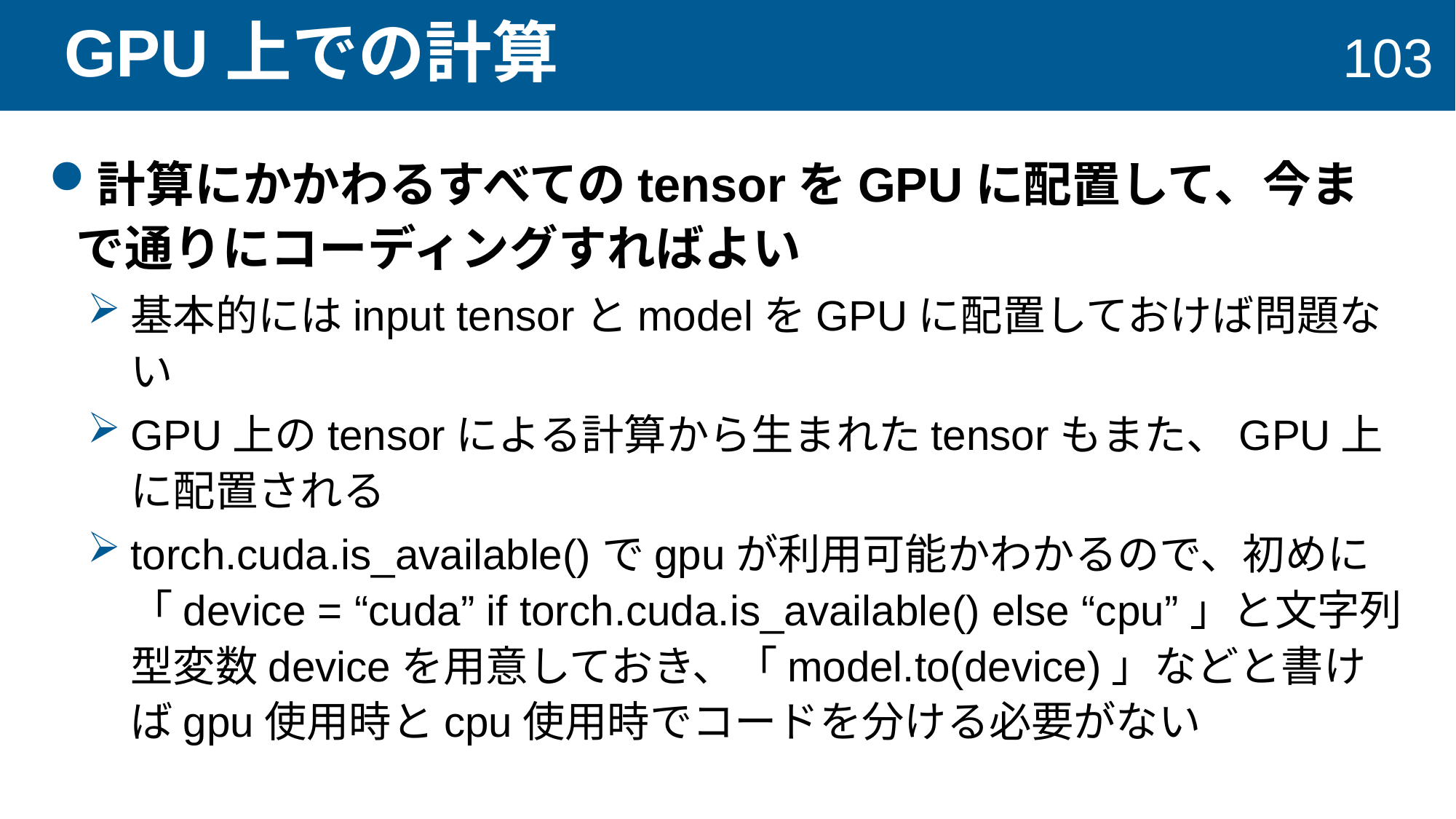

# GPU上での計算
103
計算にかかわるすべてのtensorをGPUに配置して、今まで通りにコーディングすればよい
基本的にはinput tensorとmodelをGPUに配置しておけば問題ない
GPU上のtensorによる計算から生まれたtensorもまた、GPU上に配置される
torch.cuda.is_available()でgpuが利用可能かわかるので、初めに「device = “cuda” if torch.cuda.is_available() else “cpu”」と文字列型変数deviceを用意しておき、「model.to(device)」などと書けばgpu使用時とcpu使用時でコードを分ける必要がない